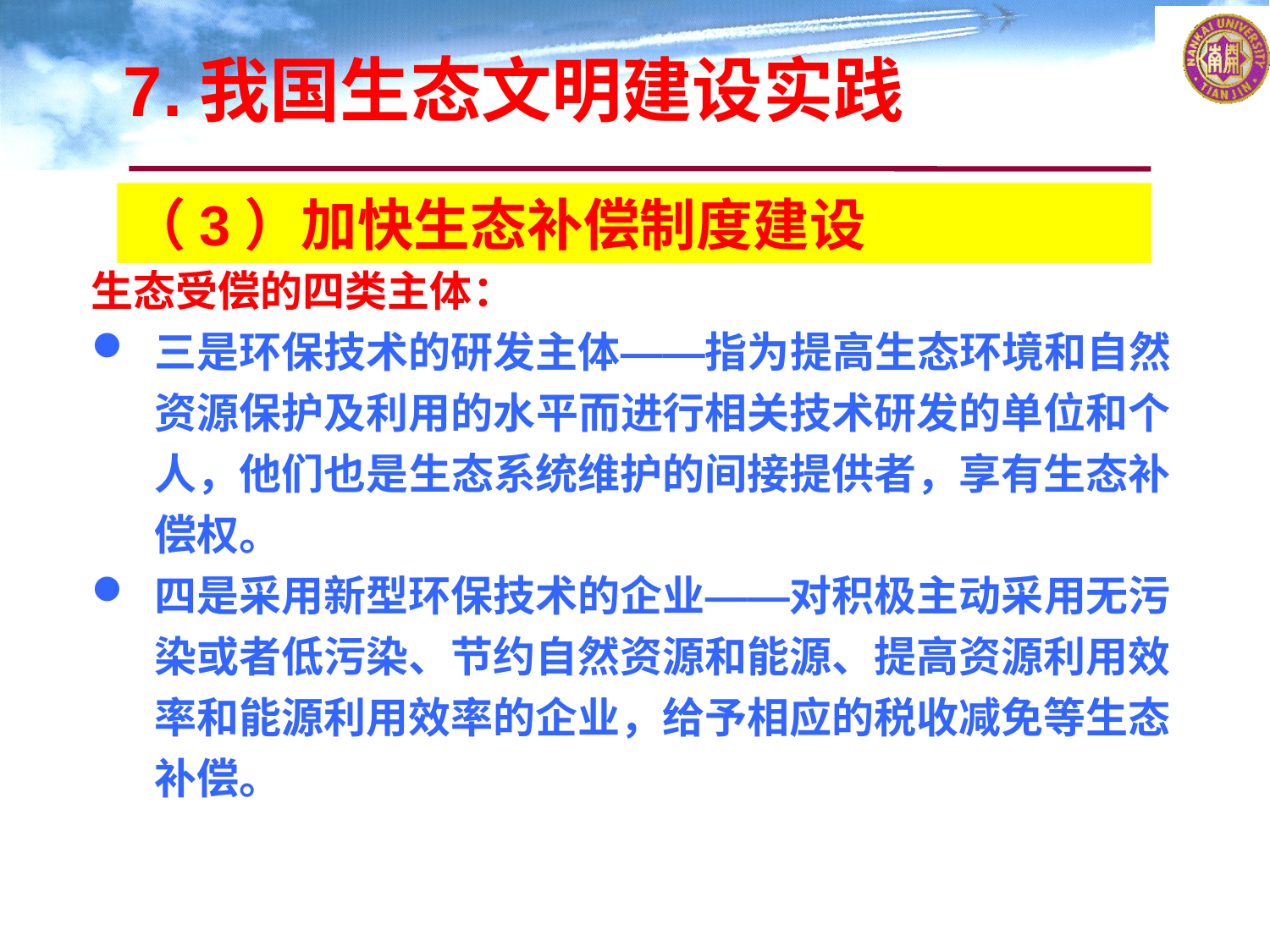

7.我国生态文明建设实践

（3）加快生态补偿制度建设
生态受偿的四类主体：
三是环保技术的研发主体——指为提高生态环境和自然资源保护及利用的水平而进行相关技术研发的单位和个人，他们也是生态系统维护的间接提供者，享有生态补偿权。
四是采用新型环保技术的企业——对积极主动采用无污染或者低污染、节约自然资源和能源、提高资源利用效率和能源利用效率的企业，给予相应的税收减免等生态补偿。